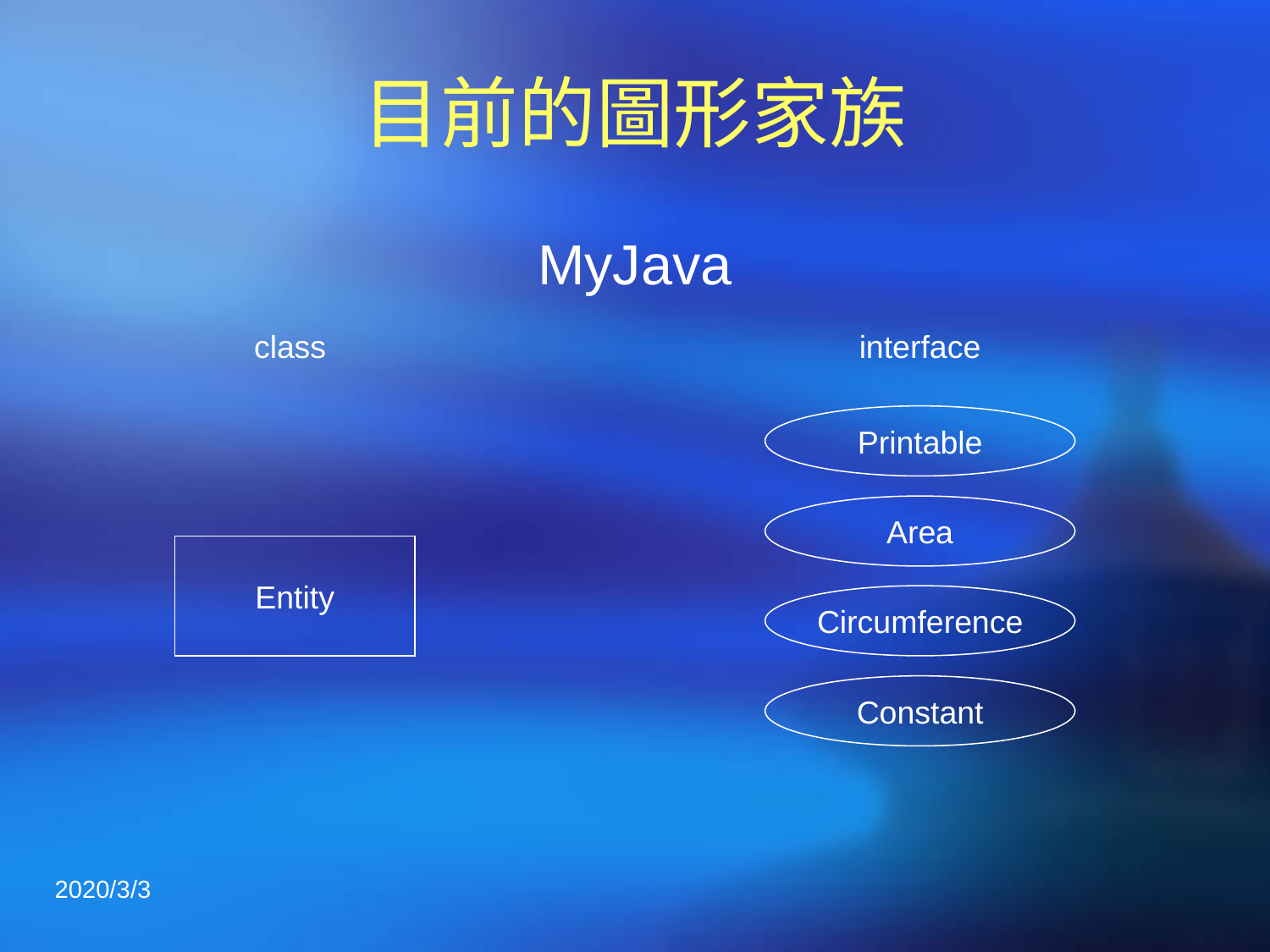

# 目前的圖形家族
MyJava
class
interface
Printable
Area
Entity
Circumference
Constant
2020/3/3